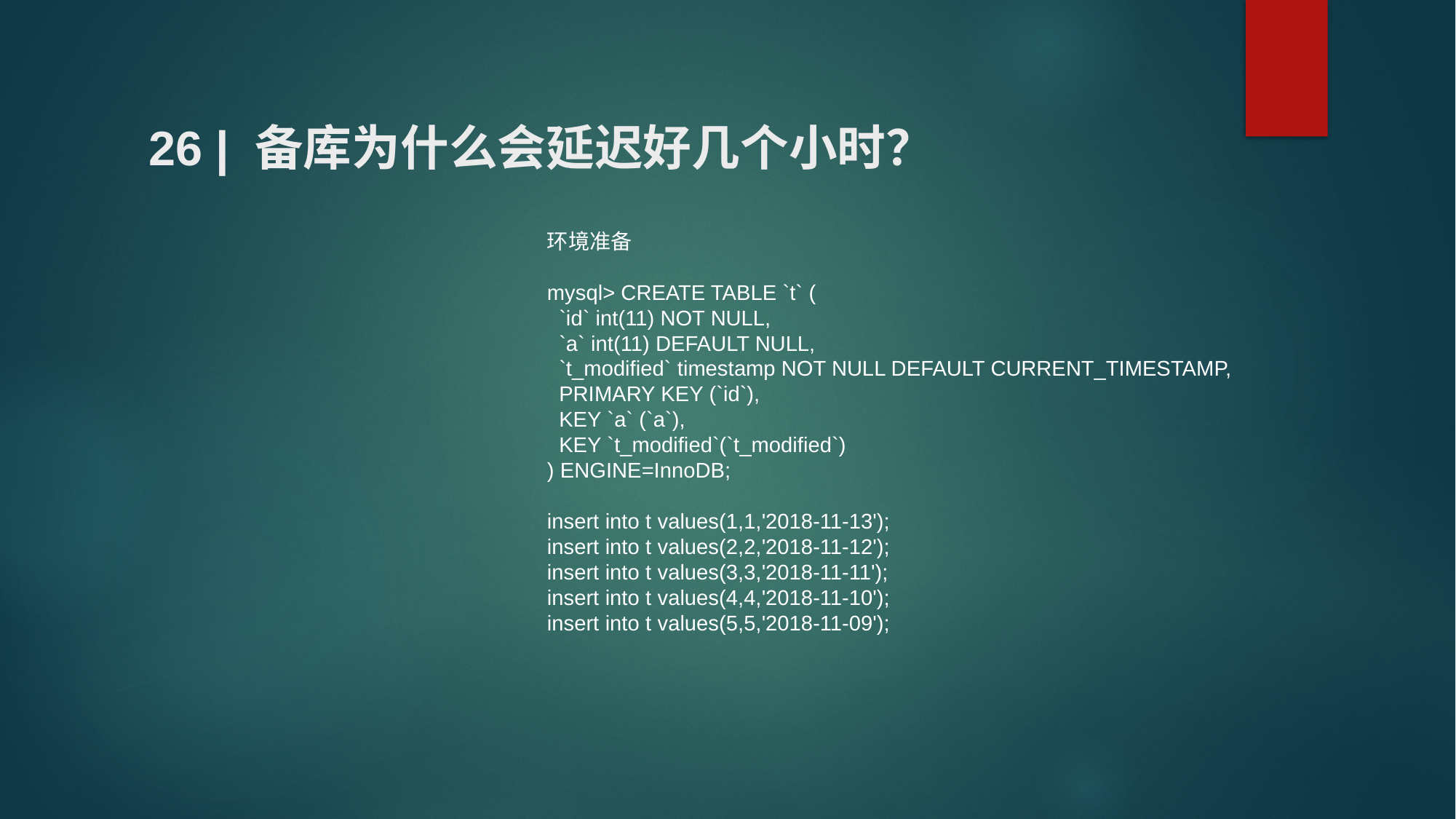

# 26 | 备库为什么会延迟好几个小时？
环境准备

mysql> CREATE TABLE `t` (
  `id` int(11) NOT NULL,
  `a` int(11) DEFAULT NULL,
  `t_modified` timestamp NOT NULL DEFAULT CURRENT_TIMESTAMP,
  PRIMARY KEY (`id`),
  KEY `a` (`a`),
  KEY `t_modified`(`t_modified`)
) ENGINE=InnoDB;

insert into t values(1,1,'2018-11-13');
insert into t values(2,2,'2018-11-12');
insert into t values(3,3,'2018-11-11');
insert into t values(4,4,'2018-11-10');
insert into t values(5,5,'2018-11-09');